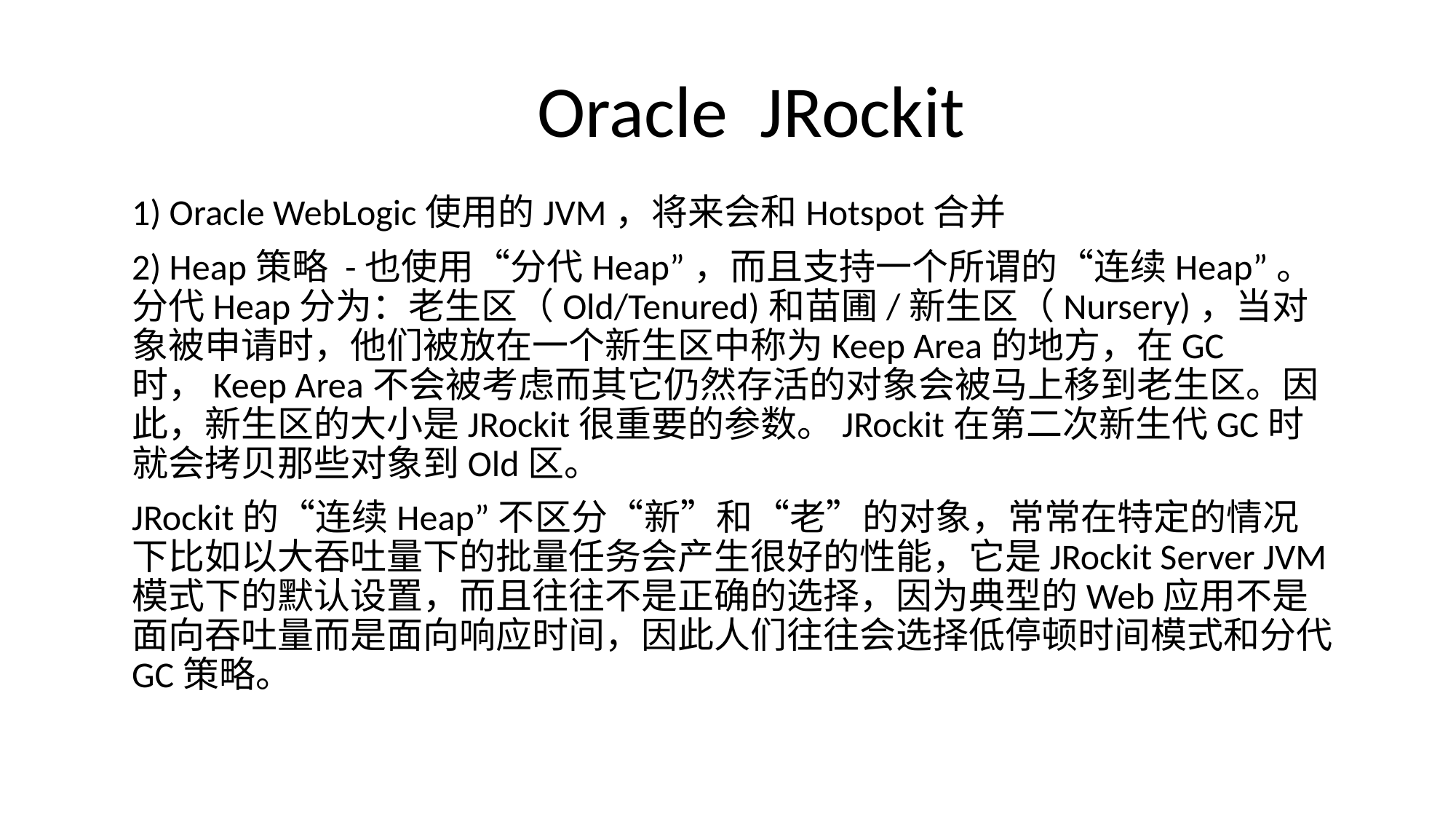

# Oracle  JRockit
1) Oracle WebLogic使用的JVM，将来会和Hotspot合并
2) Heap策略 -也使用“分代Heap”，而且支持一个所谓的“连续Heap”。分代Heap分为：老生区（Old/Tenured)和苗圃/新生区（Nursery)，当对象被申请时，他们被放在一个新生区中称为Keep Area的地方，在GC时，Keep Area不会被考虑而其它仍然存活的对象会被马上移到老生区。因此，新生区的大小是JRockit很重要的参数。JRockit在第二次新生代GC时就会拷贝那些对象到Old区。
JRockit的“连续Heap”不区分“新”和“老”的对象，常常在特定的情况下比如以大吞吐量下的批量任务会产生很好的性能，它是JRockit Server JVM模式下的默认设置，而且往往不是正确的选择，因为典型的Web应用不是面向吞吐量而是面向响应时间，因此人们往往会选择低停顿时间模式和分代GC策略。